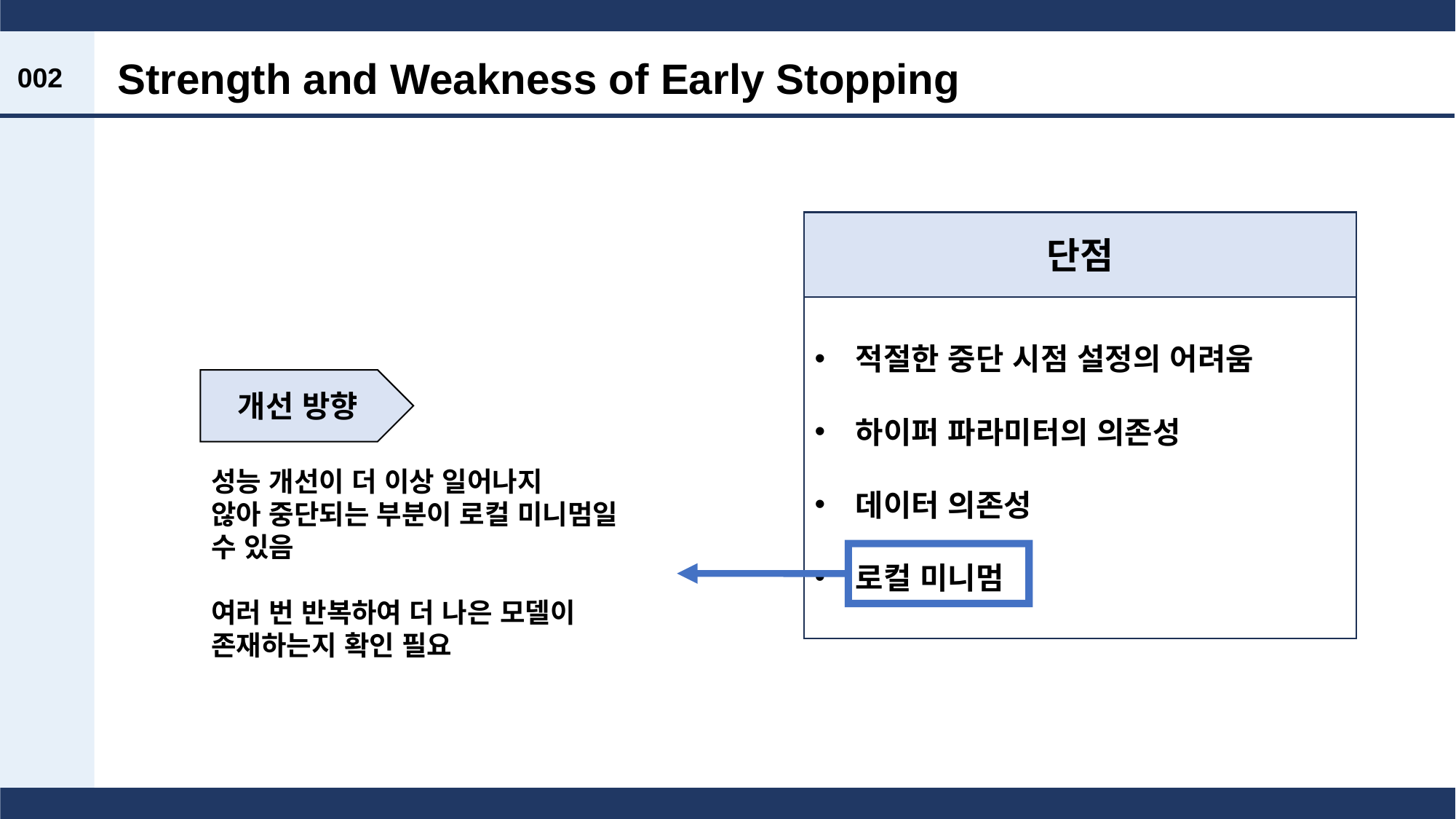

Strength and Weakness of Early Stopping
002
단점
적절한 중단 시점 설정의 어려움

하이퍼 파라미터의 의존성

데이터 의존성

로컬 미니멈
개선 방향
성능 개선이 더 이상 일어나지
않아 중단되는 부분이 로컬 미니멈일 수 있음

여러 번 반복하여 더 나은 모델이 존재하는지 확인 필요